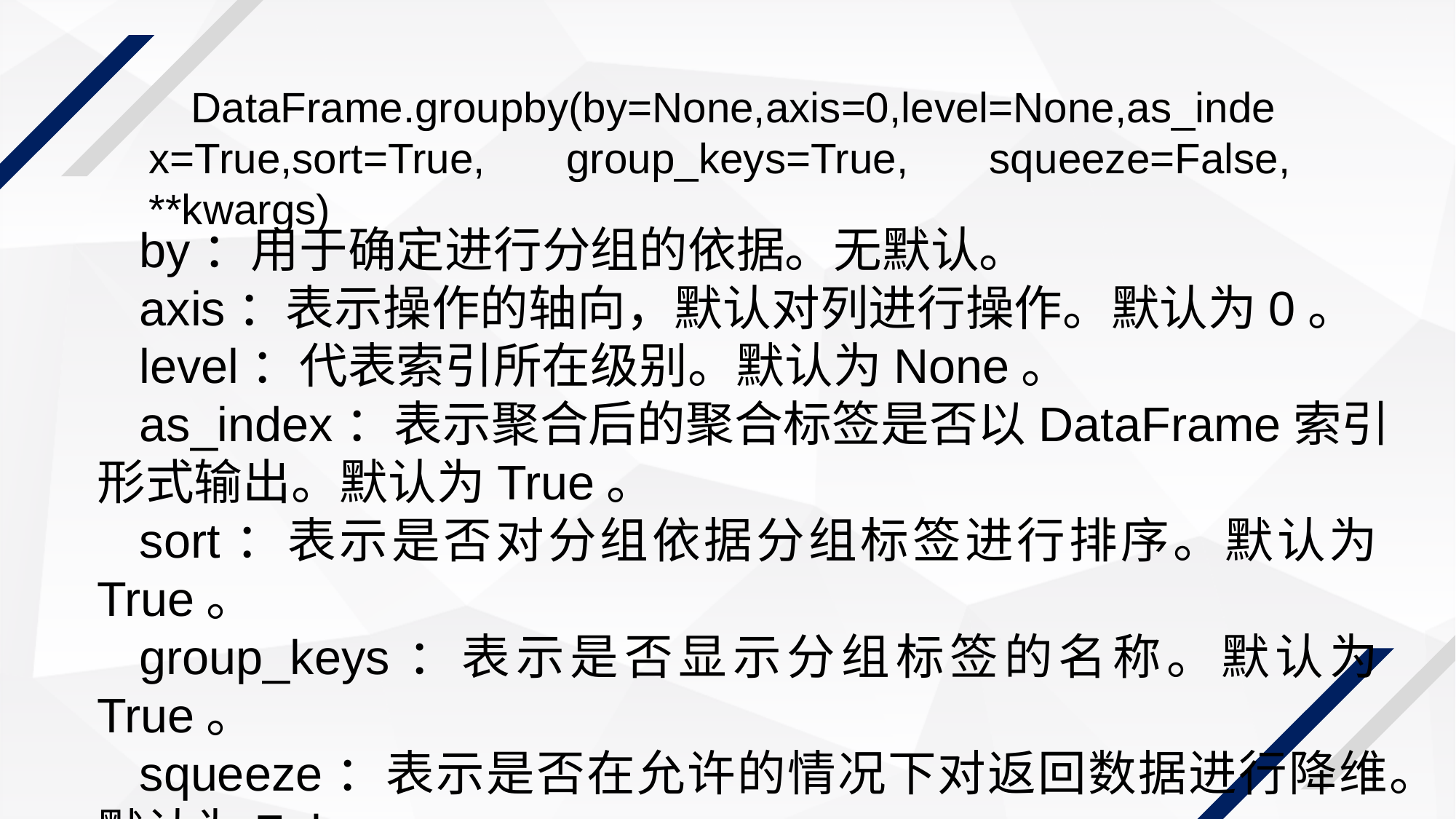

DataFrame.groupby(by=None,axis=0,level=None,as_index=True,sort=True, group_keys=True, squeeze=False, **kwargs)
by：用于确定进行分组的依据。无默认。
axis：表示操作的轴向，默认对列进行操作。默认为0。
level：代表索引所在级别。默认为None。
as_index：表示聚合后的聚合标签是否以DataFrame索引形式输出。默认为True。
sort：表示是否对分组依据分组标签进行排序。默认为True。
group_keys：表示是否显示分组标签的名称。默认为True。
squeeze：表示是否在允许的情况下对返回数据进行降维。默认为False。